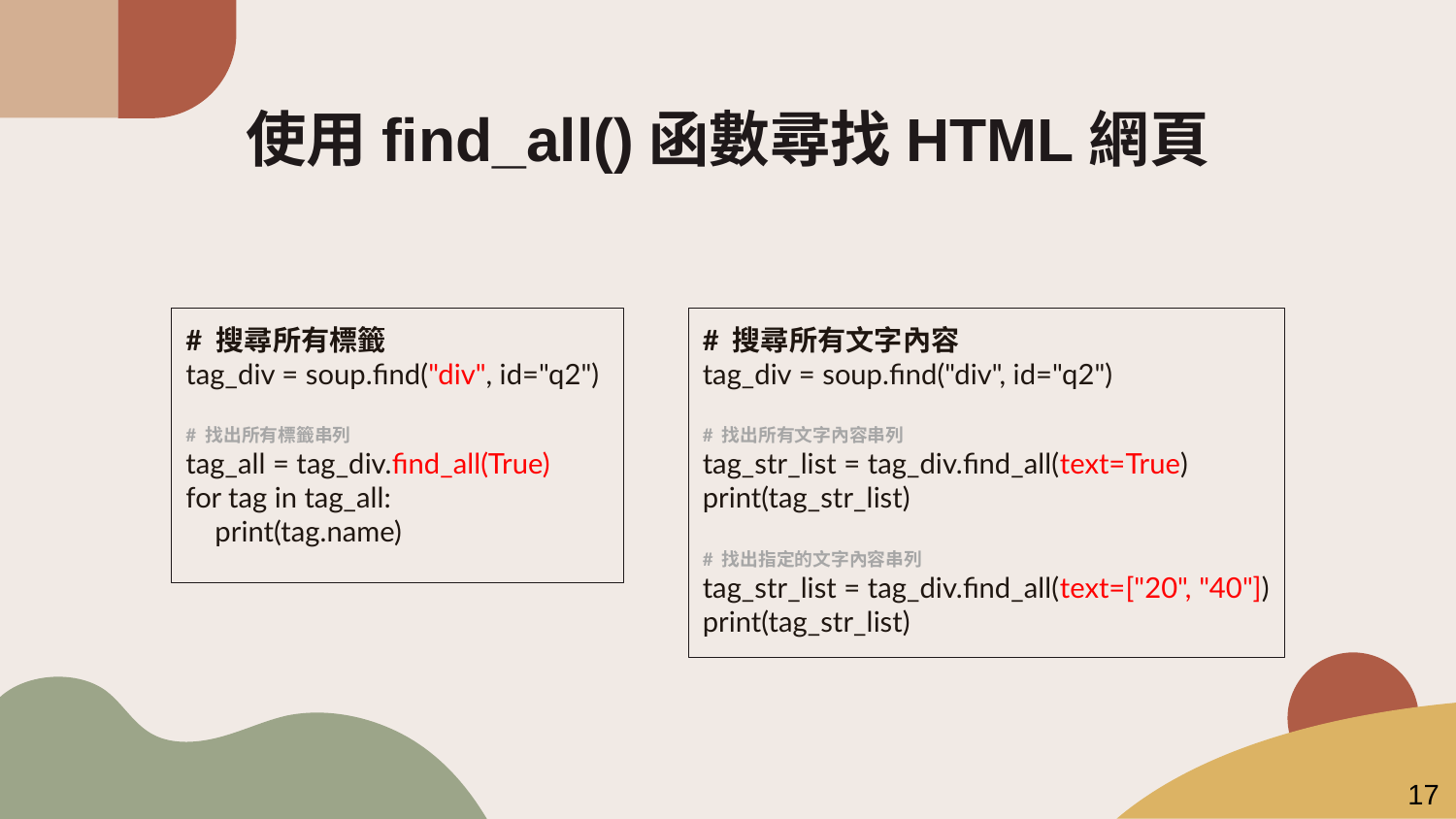

# 使用find_all()函數尋找HTML網頁
# 搜尋所有標籤
tag_div = soup.find("div", id="q2")

# 找出所有標籤串列
tag_all = tag_div.find_all(True)
for tag in tag_all:
    print(tag.name)
# 搜尋所有文字內容
tag_div = soup.find("div", id="q2")

# 找出所有文字內容串列
tag_str_list = tag_div.find_all(text=True)
print(tag_str_list)

# 找出指定的文字內容串列
tag_str_list = tag_div.find_all(text=["20", "40"])
print(tag_str_list)
17